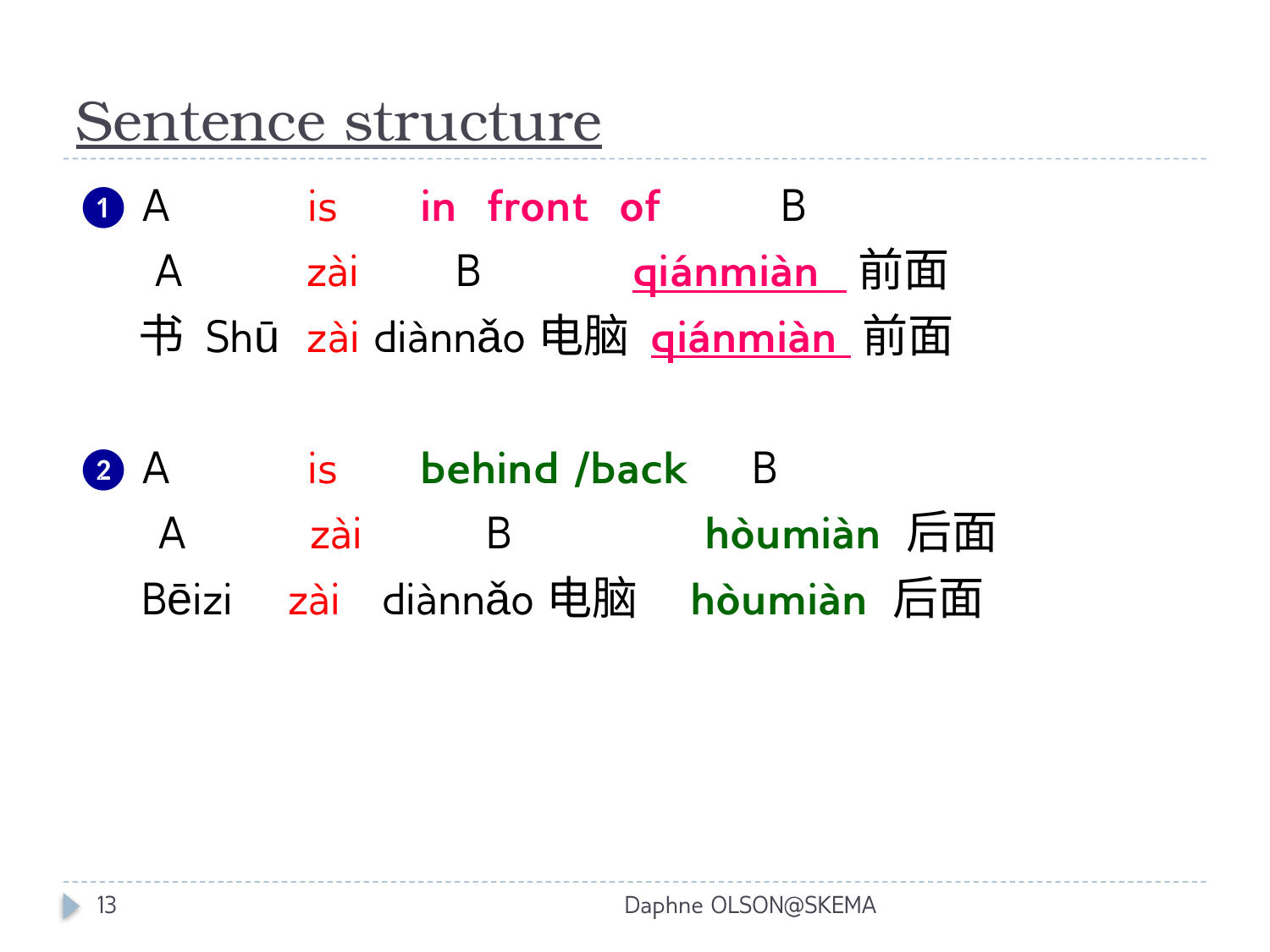

# Sentence structure
❶ A          is      in  front  of        B
	   A         zài       B           qiánmiàn  前面
     书 Shū  zài diànnǎo电脑 qiánmiàn 前面

❷ A          is      behind /back	   B
      A         zài         B              hòumiàn 后面
	  Bēizi    zài   diànnǎo电脑    hòumiàn 后面

13
Daphne OLSON@SKEMA